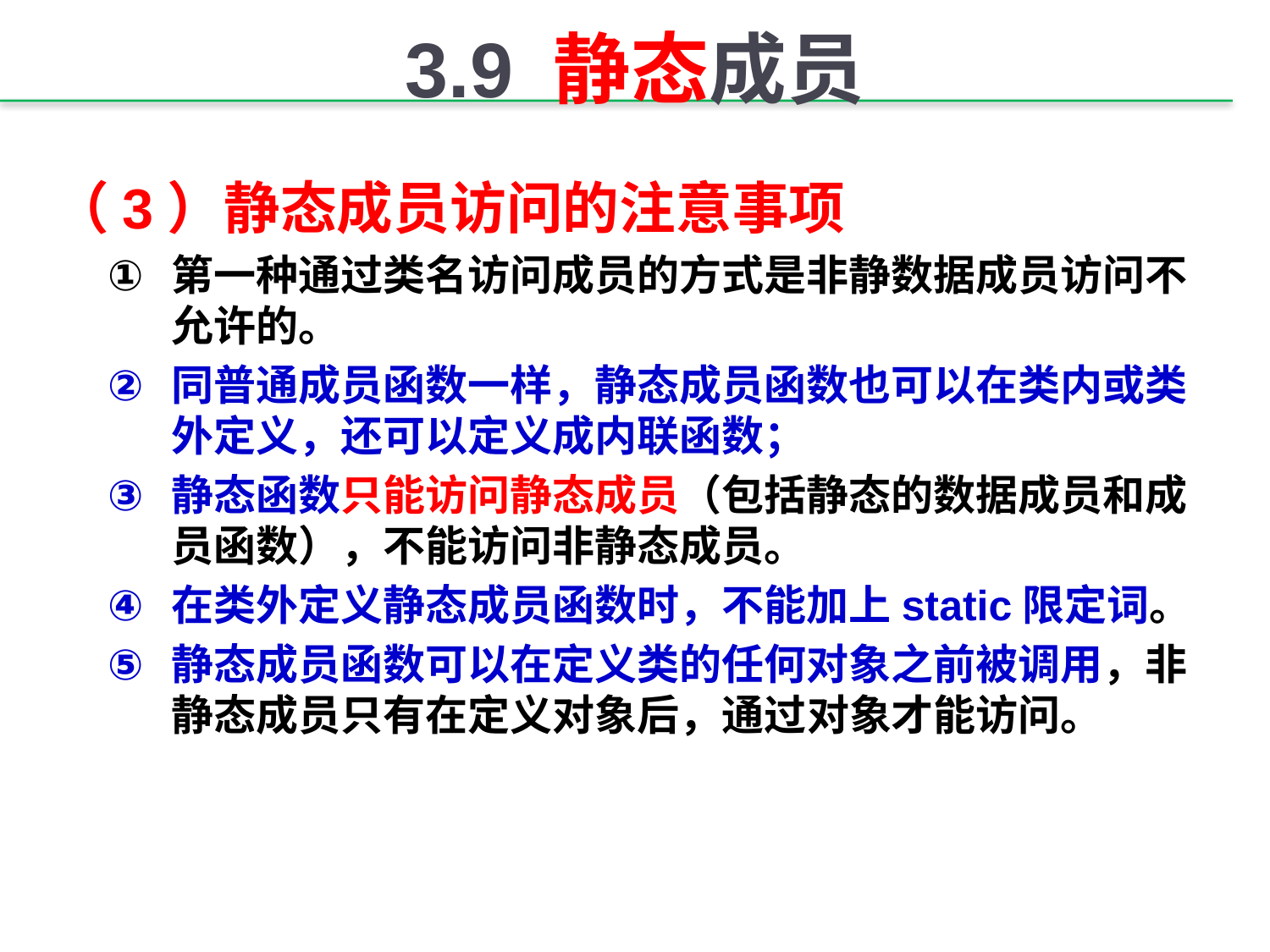

# 3.9 静态成员
（3）静态成员访问的注意事项
第一种通过类名访问成员的方式是非静数据成员访问不允许的。
同普通成员函数一样，静态成员函数也可以在类内或类外定义，还可以定义成内联函数；
静态函数只能访问静态成员（包括静态的数据成员和成员函数），不能访问非静态成员。
在类外定义静态成员函数时，不能加上static限定词。
静态成员函数可以在定义类的任何对象之前被调用，非静态成员只有在定义对象后，通过对象才能访问。